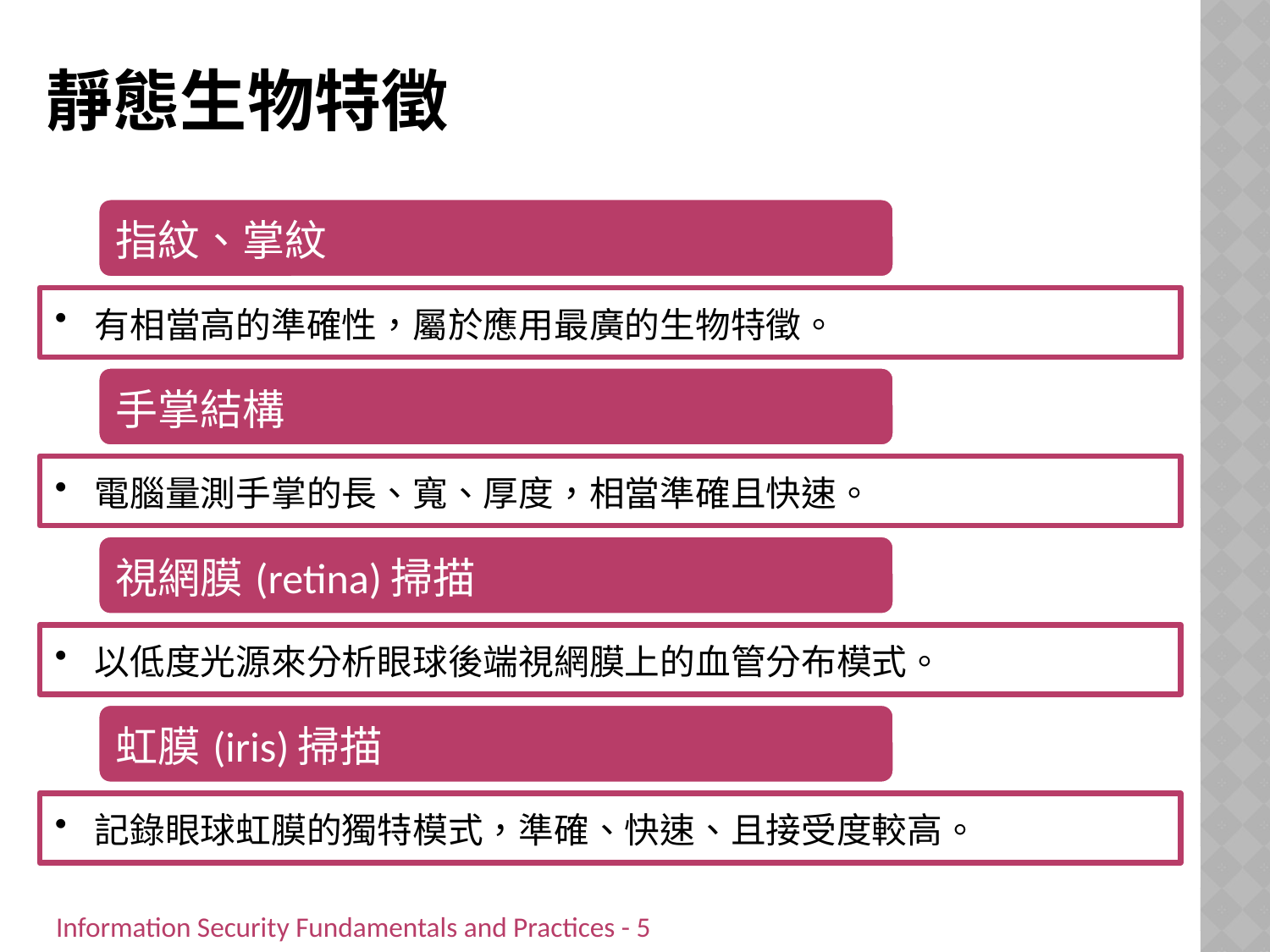

# 靜態生物特徵
指紋、掌紋
手掌結構
電腦量測手掌的長、寬、厚度，相當準確且快速。
有相當高的準確性，屬於應用最廣的生物特徵。
視網膜(retina)掃描
以低度光源來分析眼球後端視網膜上的血管分布模式。
虹膜(iris)掃描
記錄眼球虹膜的獨特模式，準確、快速、且接受度較高。